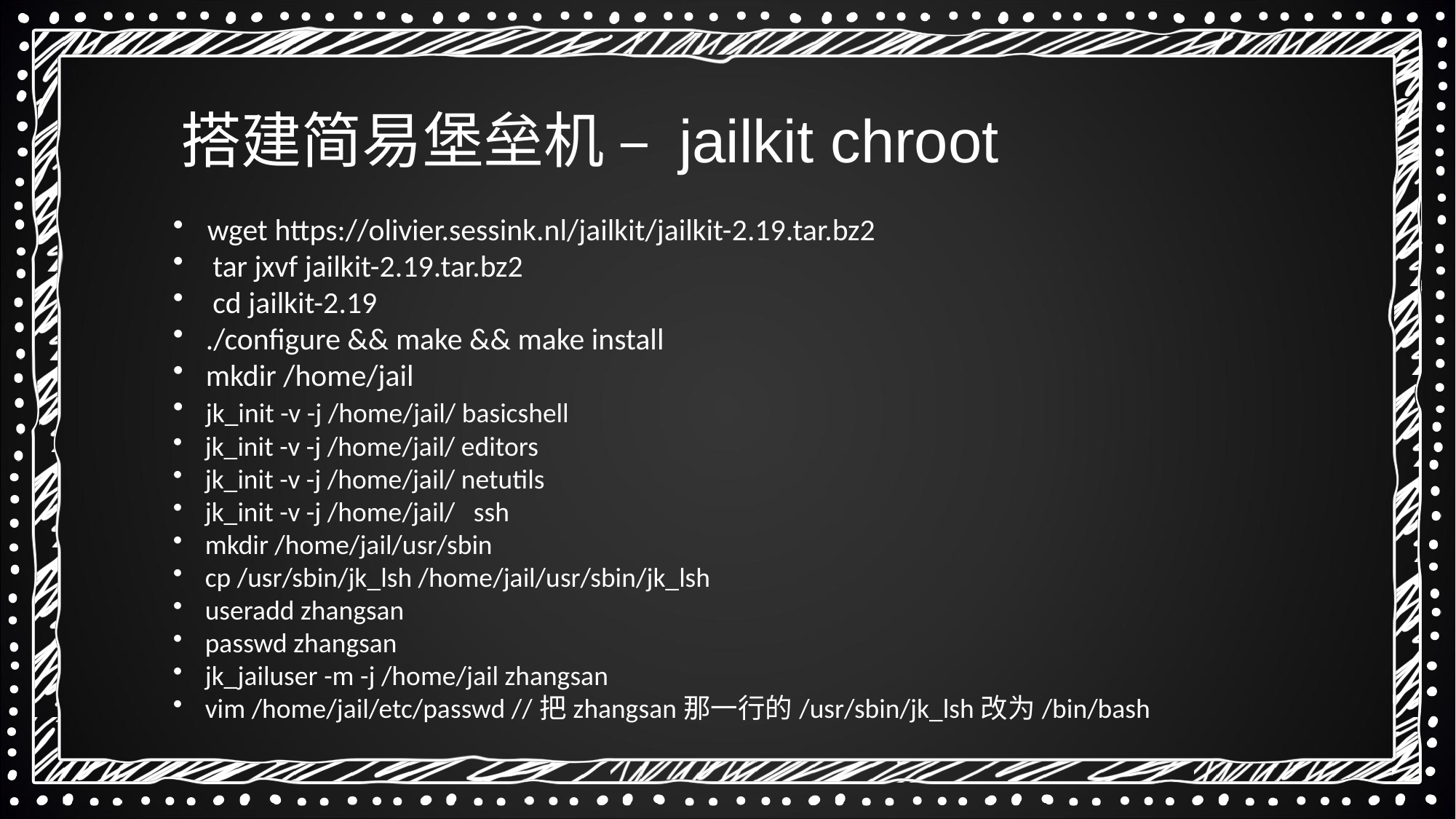

搭建简易堡垒机 – jailkit chroot
 wget https://olivier.sessink.nl/jailkit/jailkit-2.19.tar.bz2
  tar jxvf jailkit-2.19.tar.bz2
  cd jailkit-2.19
 ./configure && make && make install
 mkdir /home/jail
 jk_init -v -j /home/jail/ basicshell
 jk_init -v -j /home/jail/ editors
 jk_init -v -j /home/jail/ netutils
 jk_init -v -j /home/jail/   ssh
 mkdir /home/jail/usr/sbin
 cp /usr/sbin/jk_lsh /home/jail/usr/sbin/jk_lsh
 useradd zhangsan
 passwd zhangsan
 jk_jailuser -m -j /home/jail zhangsan
 vim /home/jail/etc/passwd //把zhangsan那一行的/usr/sbin/jk_lsh改为/bin/bash